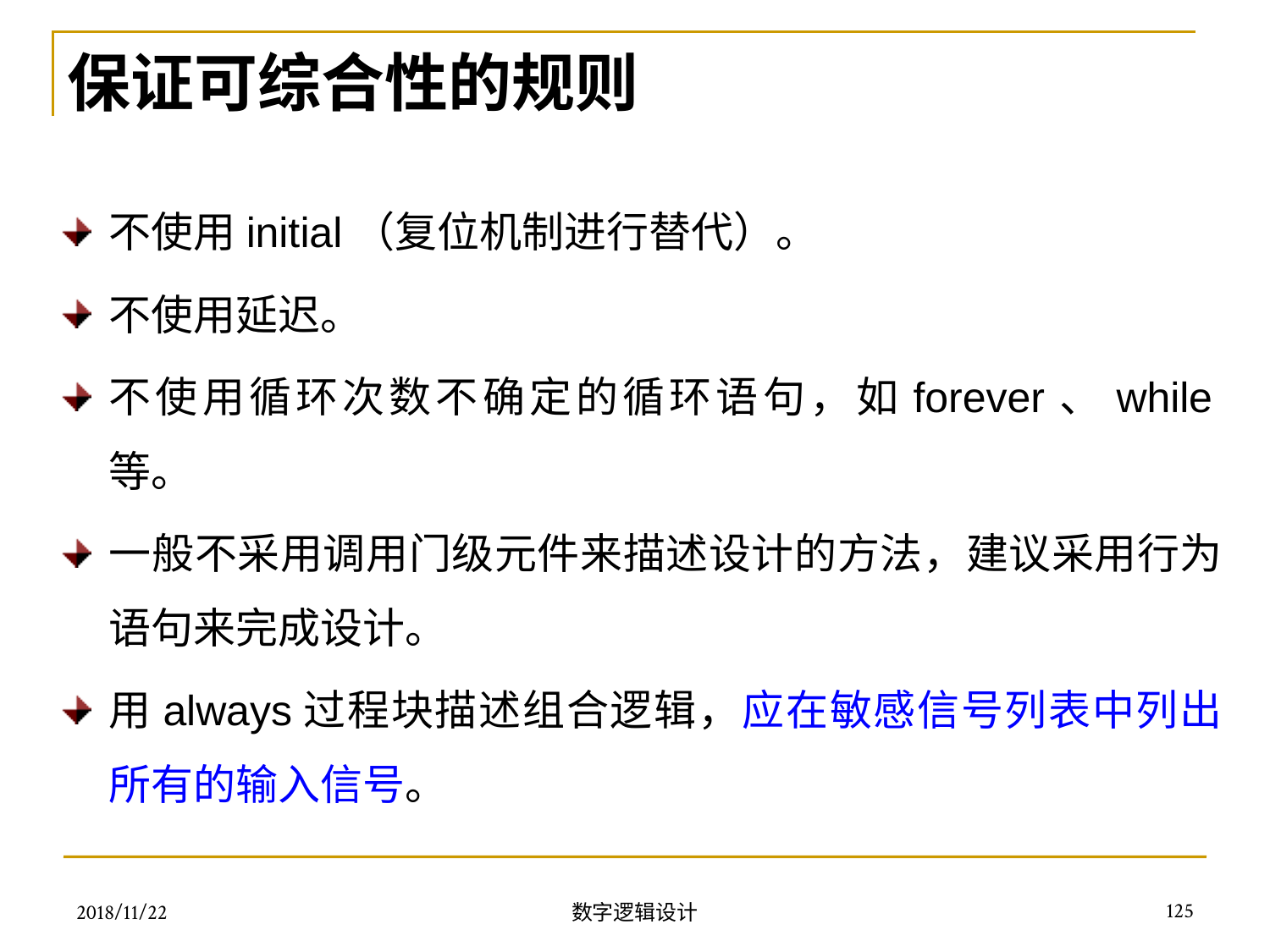

保证可综合性的规则
不使用initial（复位机制进行替代）。
不使用延迟。
不使用循环次数不确定的循环语句，如forever、while等。
一般不采用调用门级元件来描述设计的方法，建议采用行为语句来完成设计。
用always过程块描述组合逻辑，应在敏感信号列表中列出所有的输入信号。
2018/11/22
125
数字逻辑设计